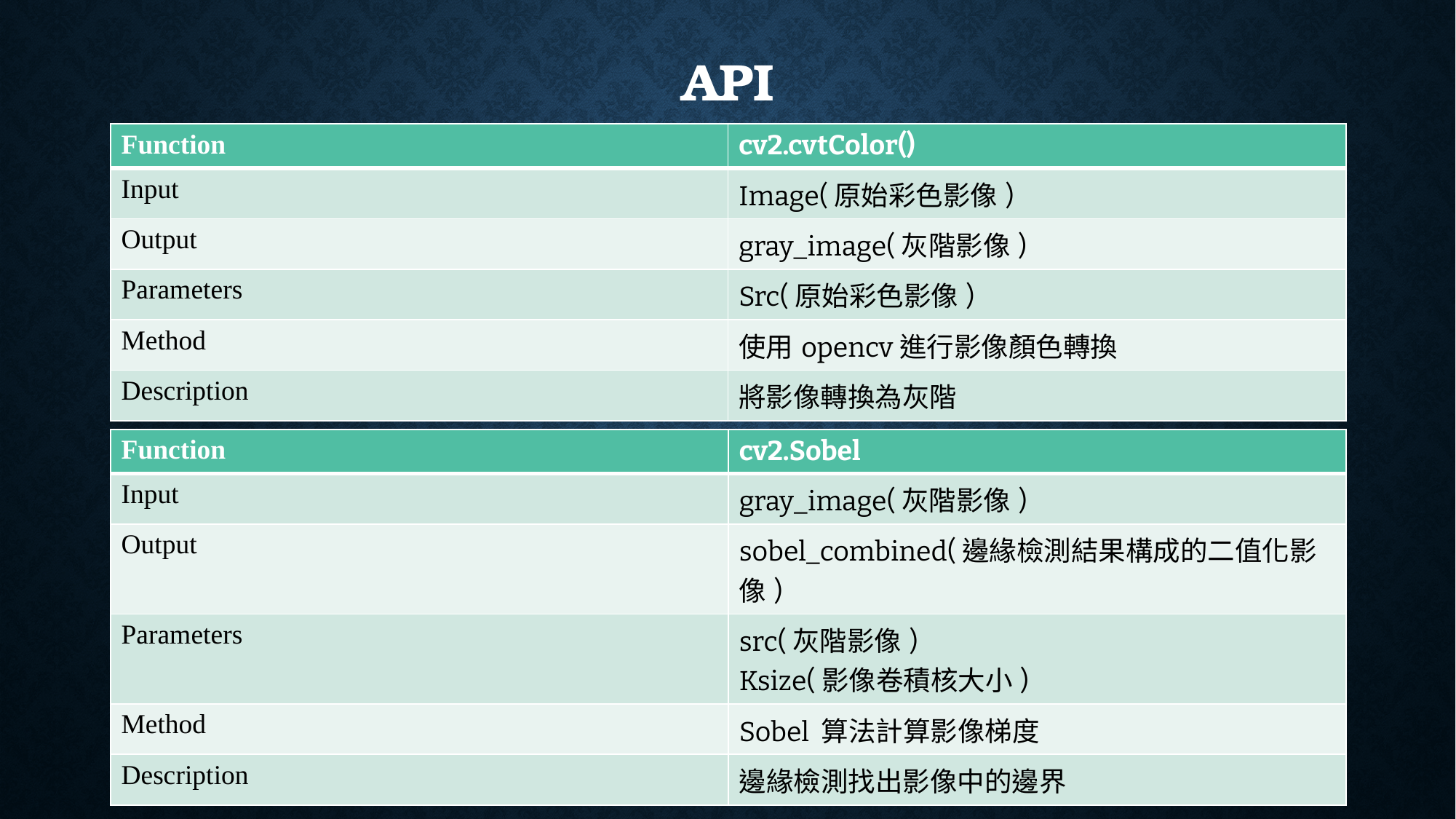

# API
| Function | cv2.cvtColor() |
| --- | --- |
| Input | Image(原始彩色影像) |
| Output | gray\_image(灰階影像) |
| Parameters | Src(原始彩色影像) |
| Method | 使用opencv進行影像顏色轉換 |
| Description | 將影像轉換為灰階 |
| Function | cv2.Sobel |
| --- | --- |
| Input | gray\_image(灰階影像) |
| Output | sobel\_combined(邊緣檢測結果構成的二值化影像) |
| Parameters | src(灰階影像) Ksize(影像卷積核大小) |
| Method | Sobel 算法計算影像梯度 |
| Description | 邊緣檢測找出影像中的邊界 |